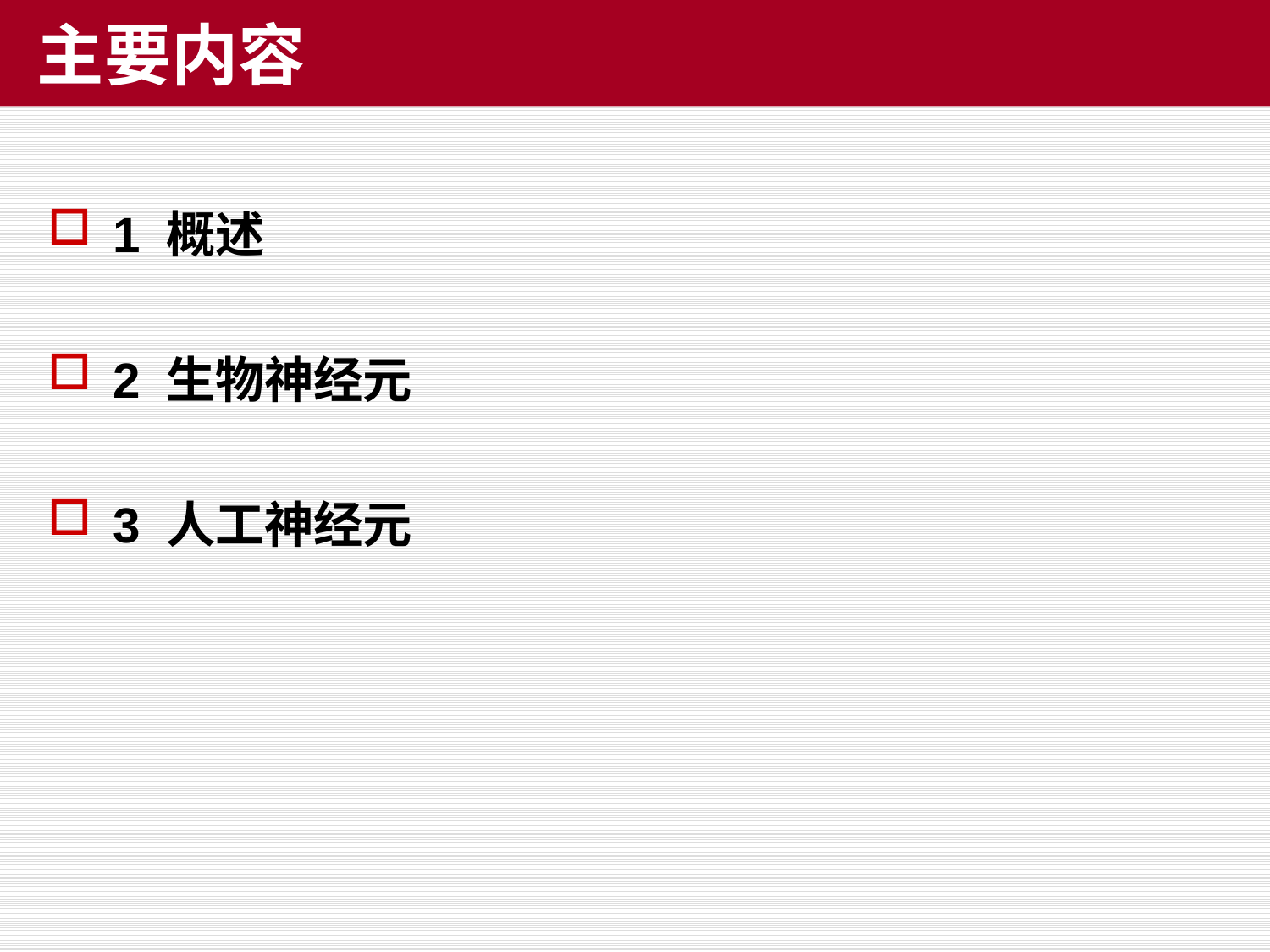

# 主要内容
1 概述
2 生物神经元
3 人工神经元